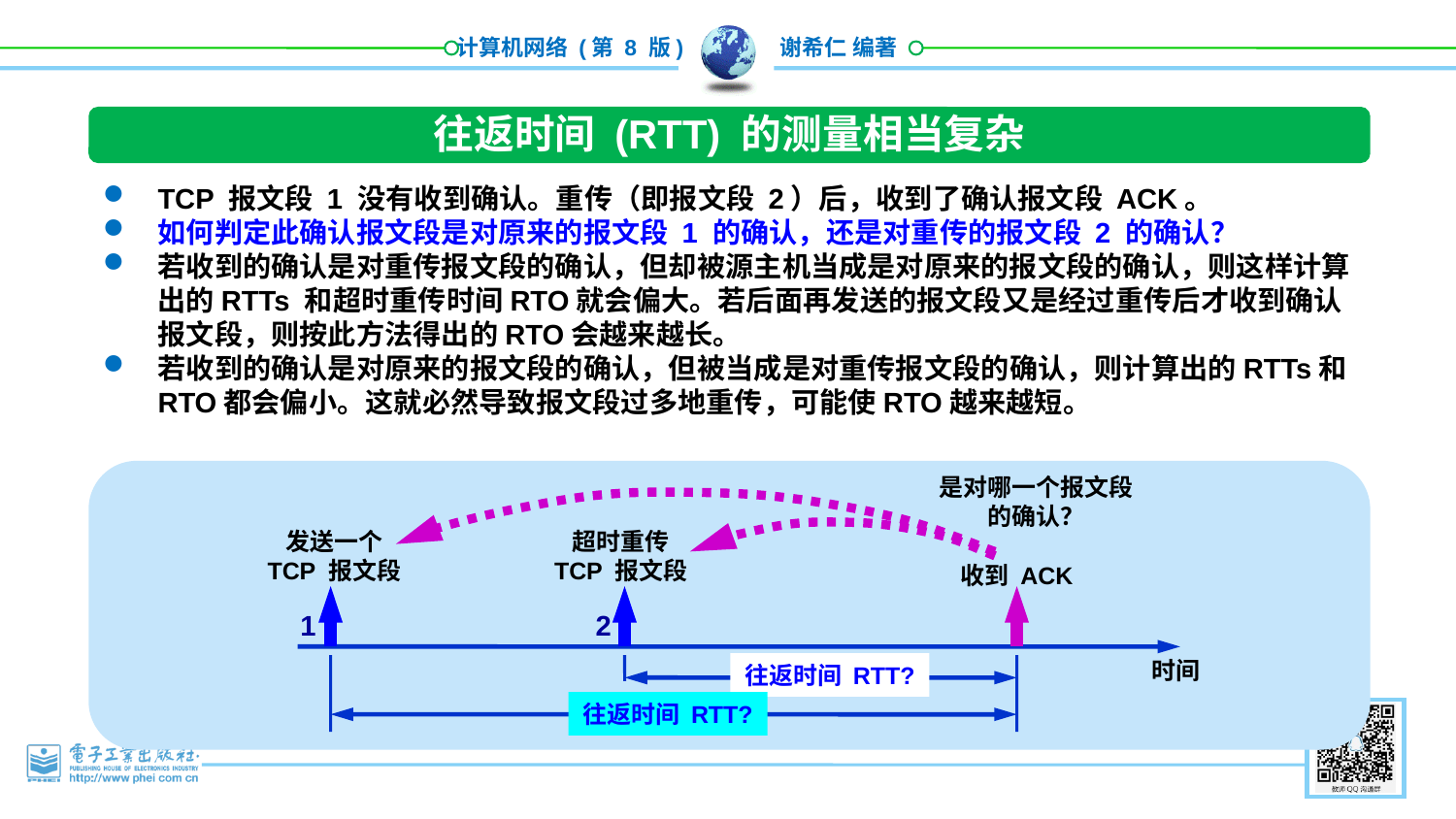

往返时间 (RTT) 的测量相当复杂

TCP 报文段 1 没有收到确认。重传（即报文段 2）后，收到了确认报文段 ACK。
如何判定此确认报文段是对原来的报文段 1 的确认，还是对重传的报文段 2 的确认？
若收到的确认是对重传报文段的确认，但却被源主机当成是对原来的报文段的确认，则这样计算出的RTTs 和超时重传时间RTO就会偏大。若后面再发送的报文段又是经过重传后才收到确认报文段，则按此方法得出的RTO会越来越长。
若收到的确认是对原来的报文段的确认，但被当成是对重传报文段的确认，则计算出的RTTs和RTO都会偏小。这就必然导致报文段过多地重传，可能使RTO越来越短。

是对哪一个报文段
的确认？

发送一个
TCP 报文段
超时重传
TCP 报文段

收到 ACK
1
2

时间
往返时间 RTT?

往返时间 RTT?